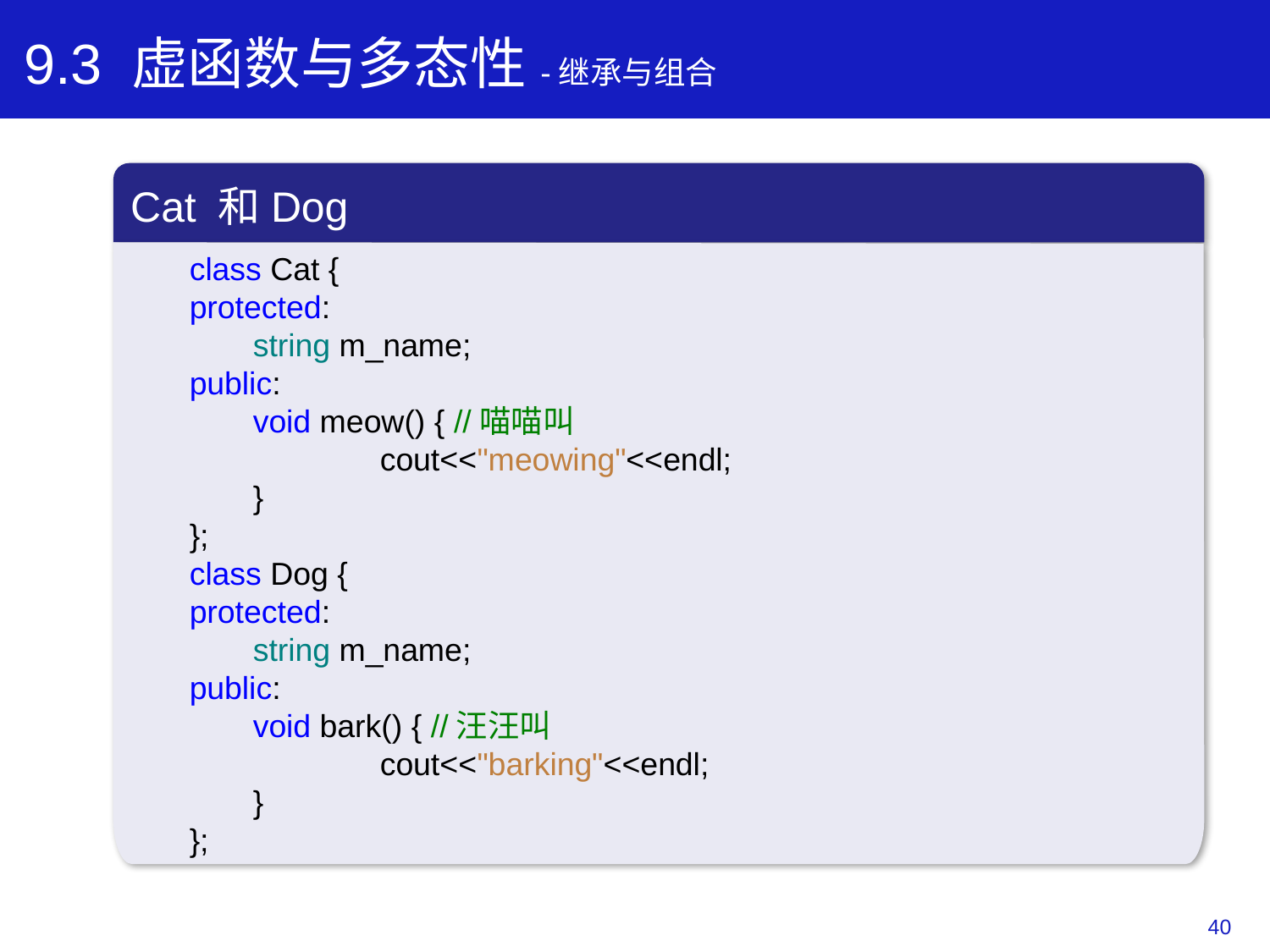

9.3 虚函数与多态性-继承与组合
Cat 和Dog
class Cat {
protected:
string m_name;
public:
void meow() { //喵喵叫
	cout<<"meowing"<<endl;
}
};
class Dog {
protected:
string m_name;
public:
void bark() { //汪汪叫
	cout<<"barking"<<endl;
}
};
40